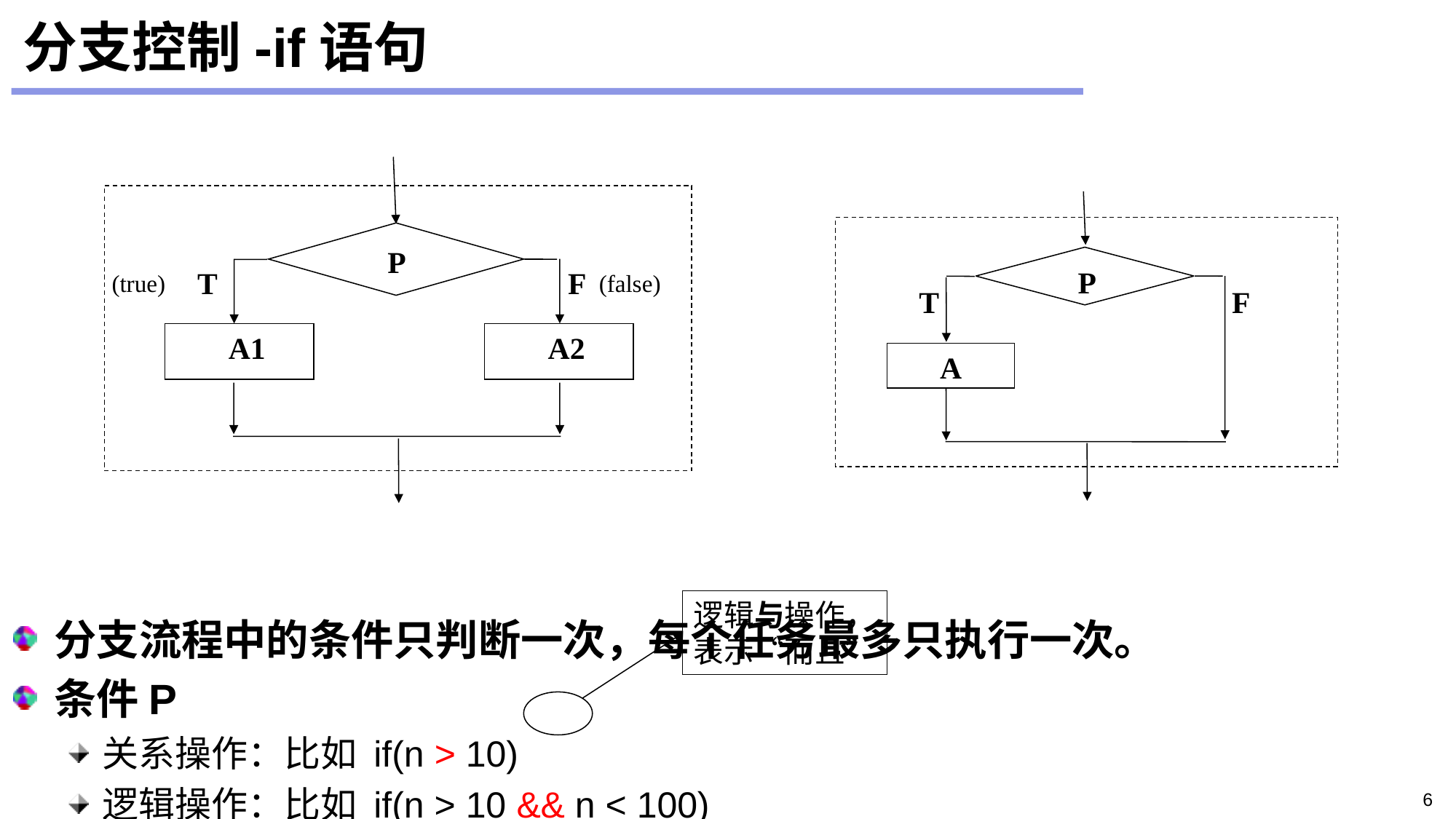

# 分支控制-if语句

分支流程中的条件只判断一次，每个任务最多只执行一次。
条件P
关系操作：比如 if(n > 10)
逻辑操作：比如 if(n > 10 && n < 100)

P

T
F
  A1
  A2

P

T
F
A

(true)
(false)
逻辑与操作，表示“而且”

6